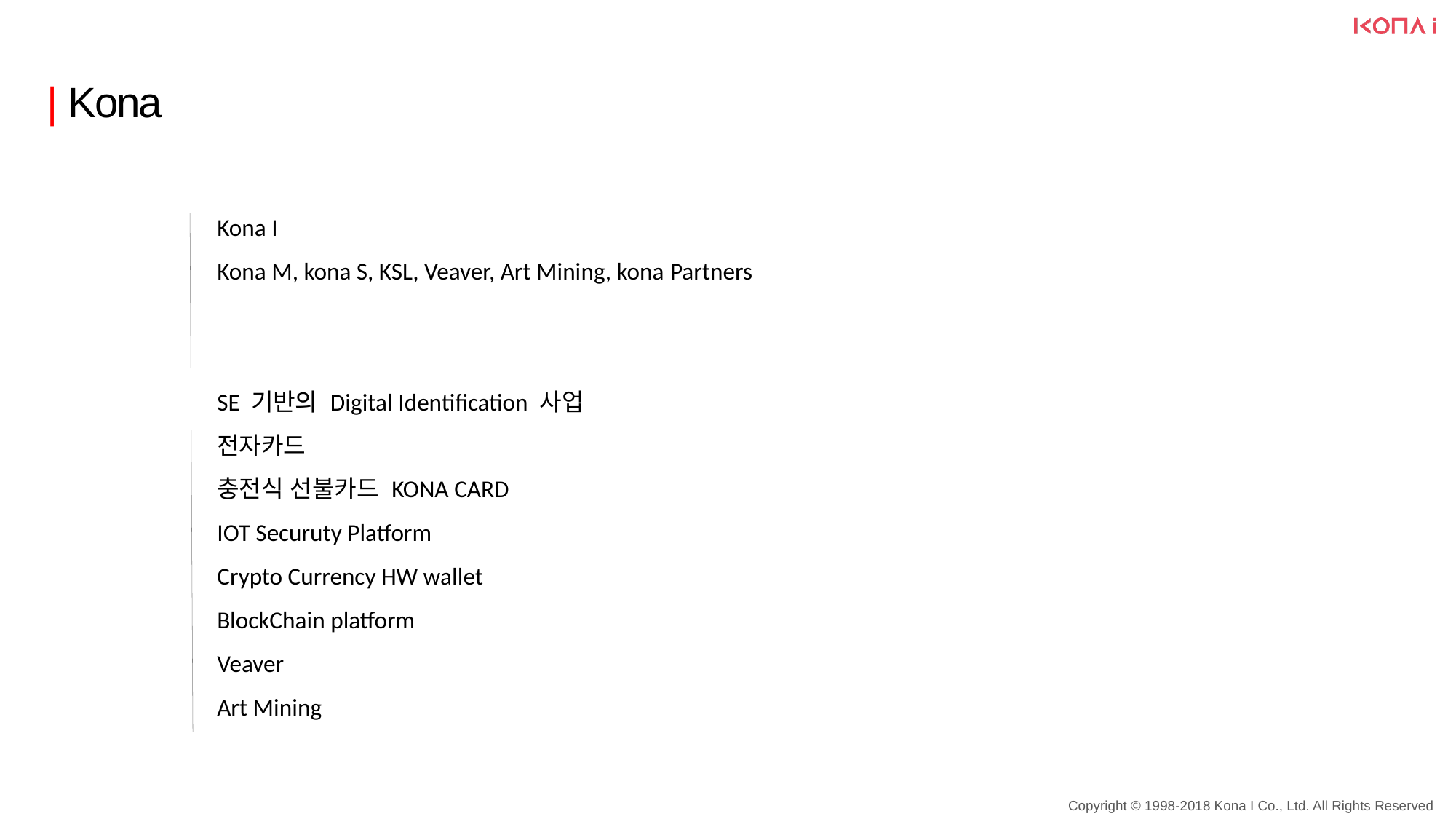

| Kona
Kona I
Kona M, kona S, KSL, Veaver, Art Mining, kona Partners

SE 기반의 Digital Identification 사업
전자카드
충전식 선불카드 KONA CARD
IOT Securuty Platform
Crypto Currency HW wallet
BlockChain platform
Veaver
Art Mining